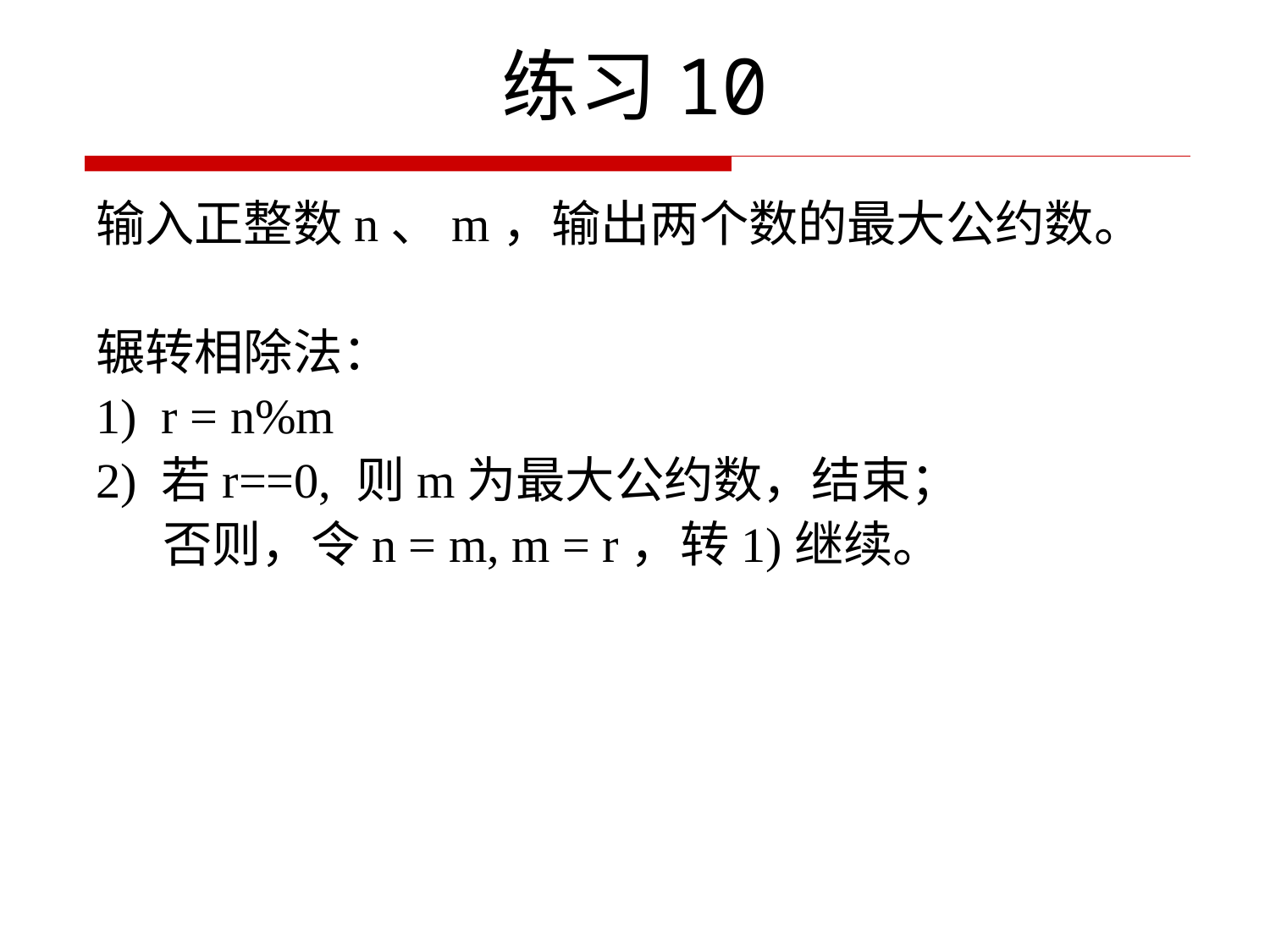

# 练习10
输入正整数n、m，输出两个数的最大公约数。

辗转相除法：
1)  r = n%m
2) 若r==0, 则m为最大公约数，结束；
     否则，令n = m, m = r，转1)继续。

46